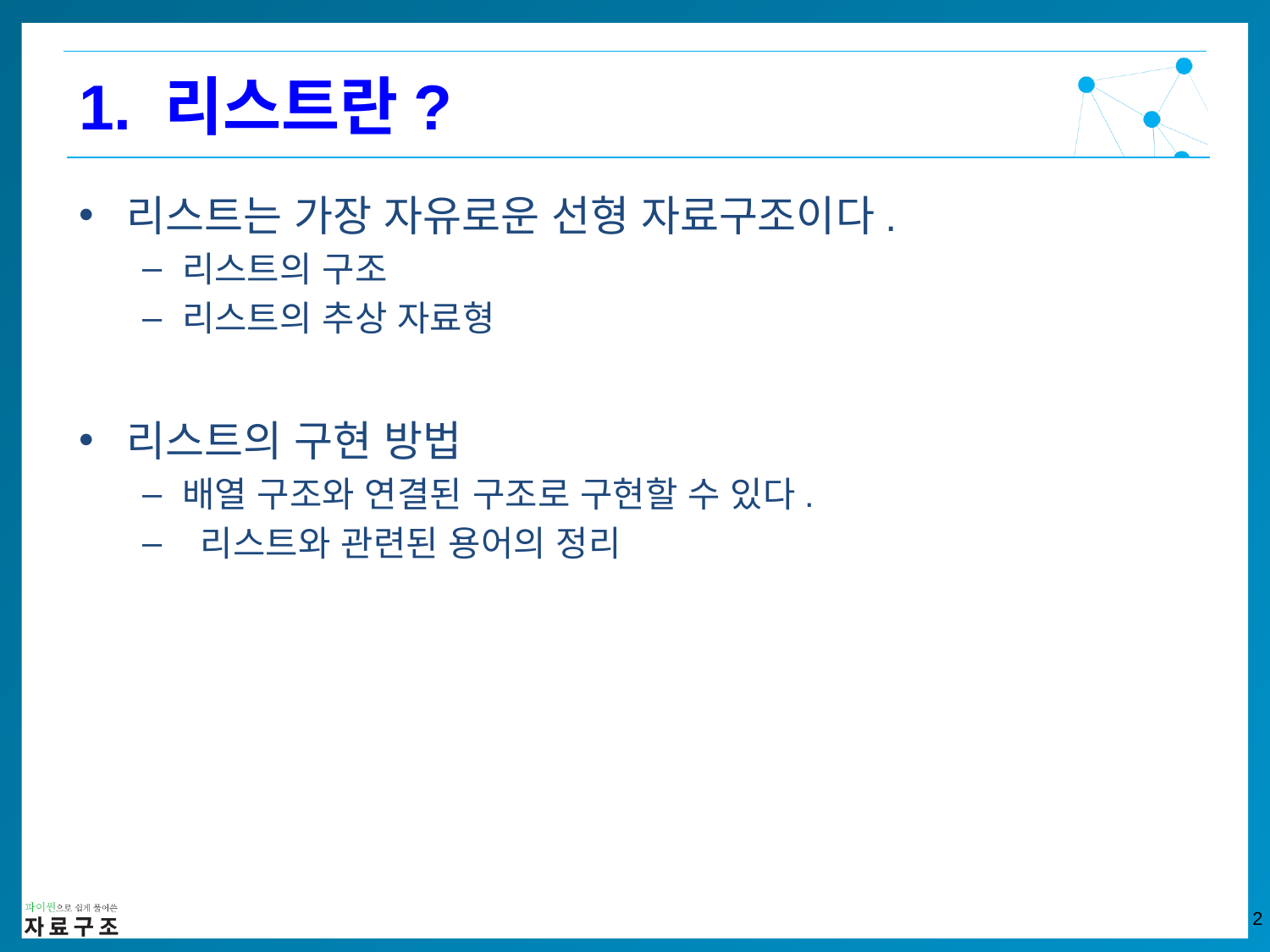

1. 리스트란?
리스트는 가장 자유로운 선형 자료구조이다.
리스트의 구조
리스트의 추상 자료형

리스트의 구현 방법
배열 구조와 연결된 구조로 구현할 수 있다.
 리스트와 관련된 용어의 정리